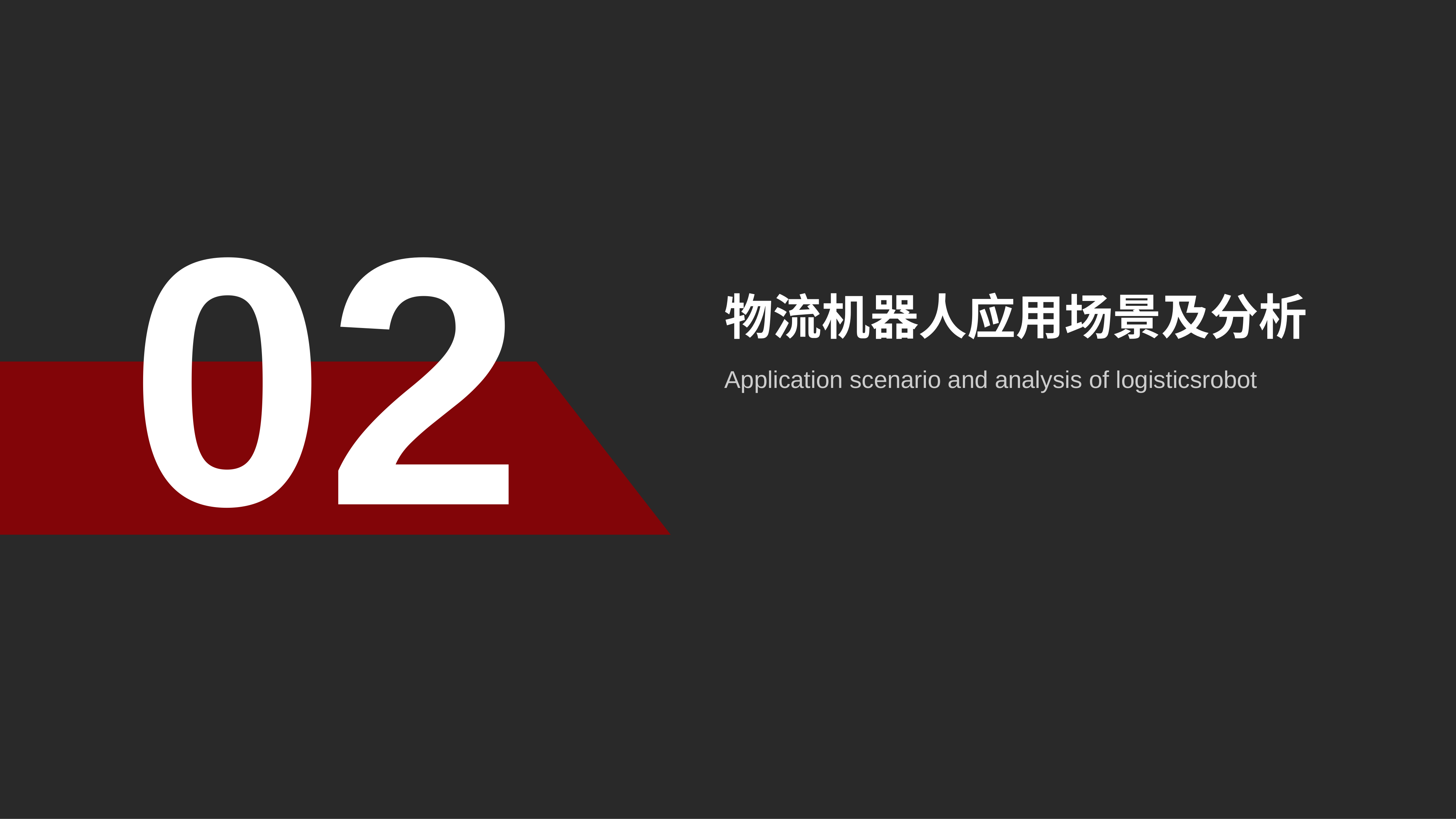

78
02
物流机器人应用场景及分析
Application scenario and analysis of logisticsrobot